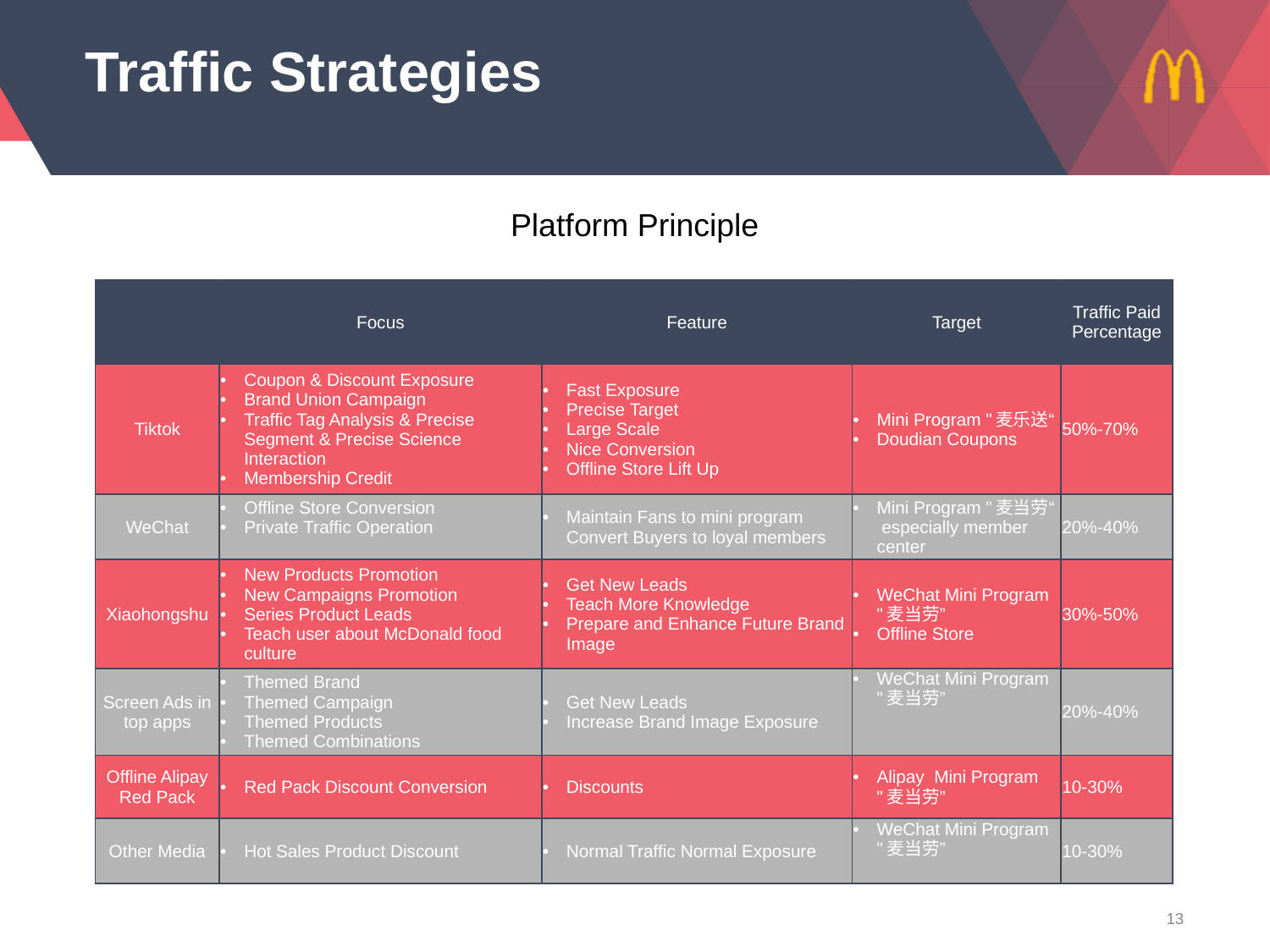

# Traffic Strategies

Platform Principle
|  | Focus | Feature | Target | Traffic Paid Percentage |
| --- | --- | --- | --- | --- |
| Tiktok | Coupon & Discount Exposure Brand Union Campaign Traffic Tag Analysis & Precise Segment & Precise Science Interaction Membership Credit | Fast Exposure Precise Target Large Scale Nice Conversion Offline Store Lift Up | Mini Program "麦乐送“ Doudian Coupons | 50%-70% |
| WeChat | Offline Store Conversion Private Traffic Operation | Maintain Fans to mini program Convert Buyers to loyal members | Mini Program "麦当劳“, especially member center | 20%-40% |
| Xiaohongshu | New Products Promotion New Campaigns Promotion Series Product Leads Teach user about McDonald food culture | Get New Leads Teach More Knowledge Prepare and Enhance Future Brand Image | WeChat Mini Program "麦当劳” Offline Store | 30%-50% |
| Screen Ads in top apps | Themed Brand Themed Campaign Themed Products Themed Combinations | Get New Leads Increase Brand Image Exposure | WeChat Mini Program "麦当劳” | 20%-40% |
| Offline Alipay Red Pack | Red Pack Discount Conversion | Discounts | Alipay Mini Program "麦当劳” | 10-30% |
| Other Media | Hot Sales Product Discount | Normal Traffic Normal Exposure | WeChat Mini Program "麦当劳” | 10-30% |
13